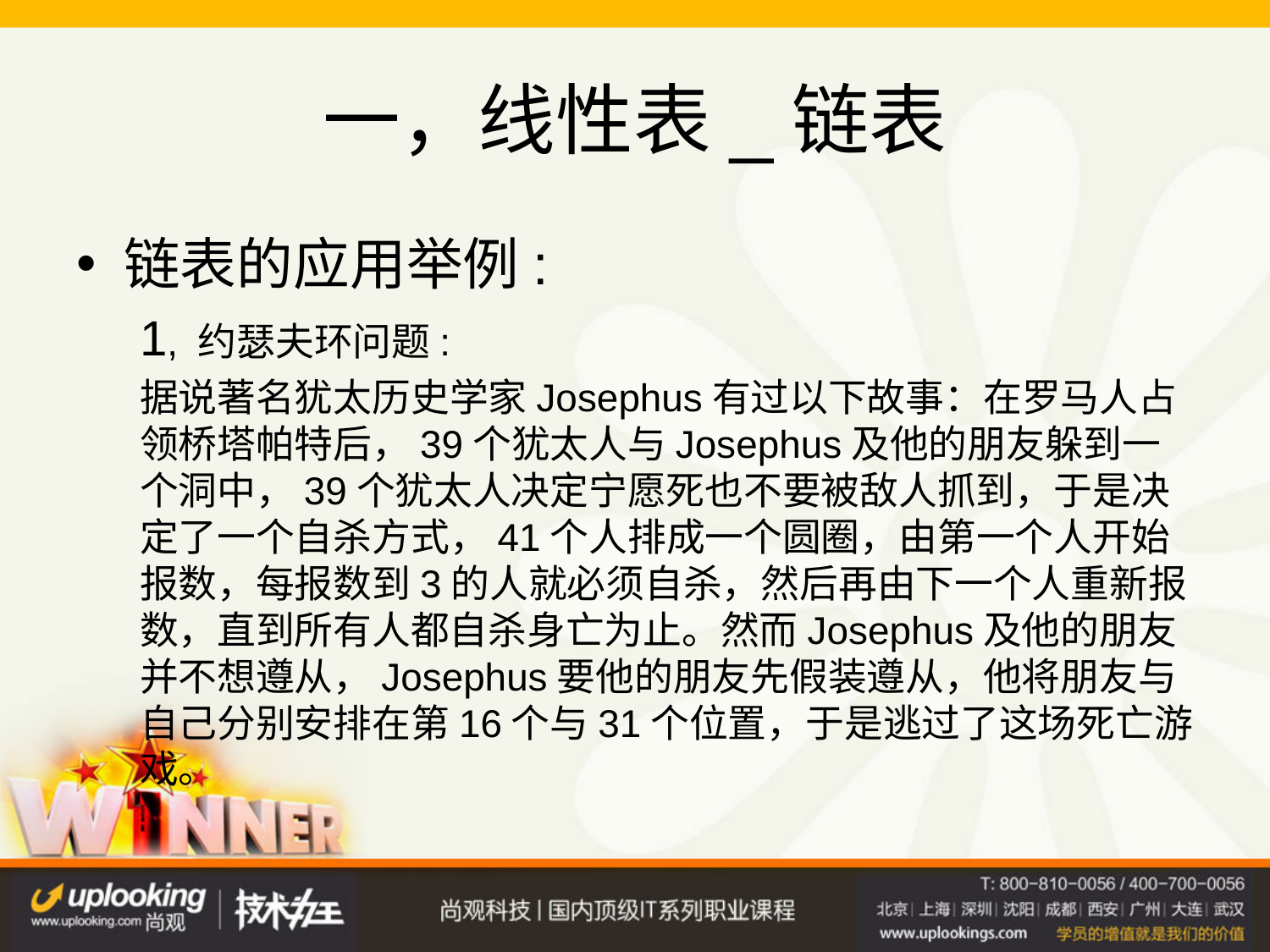

# 一，线性表_链表
链表的应用举例:
1, 约瑟夫环问题:
据说著名犹太历史学家Josephus有过以下故事：在罗马人占领桥塔帕特后，39个犹太人与Josephus及他的朋友躲到一个洞中，39个犹太人决定宁愿死也不要被敌人抓到，于是决定了一个自杀方式，41个人排成一个圆圈，由第一个人开始报数，每报数到3的人就必须自杀，然后再由下一个人重新报数，直到所有人都自杀身亡为止。然而Josephus及他的朋友并不想遵从，Josephus要他的朋友先假装遵从，他将朋友与自己分别安排在第16个与31个位置，于是逃过了这场死亡游戏。